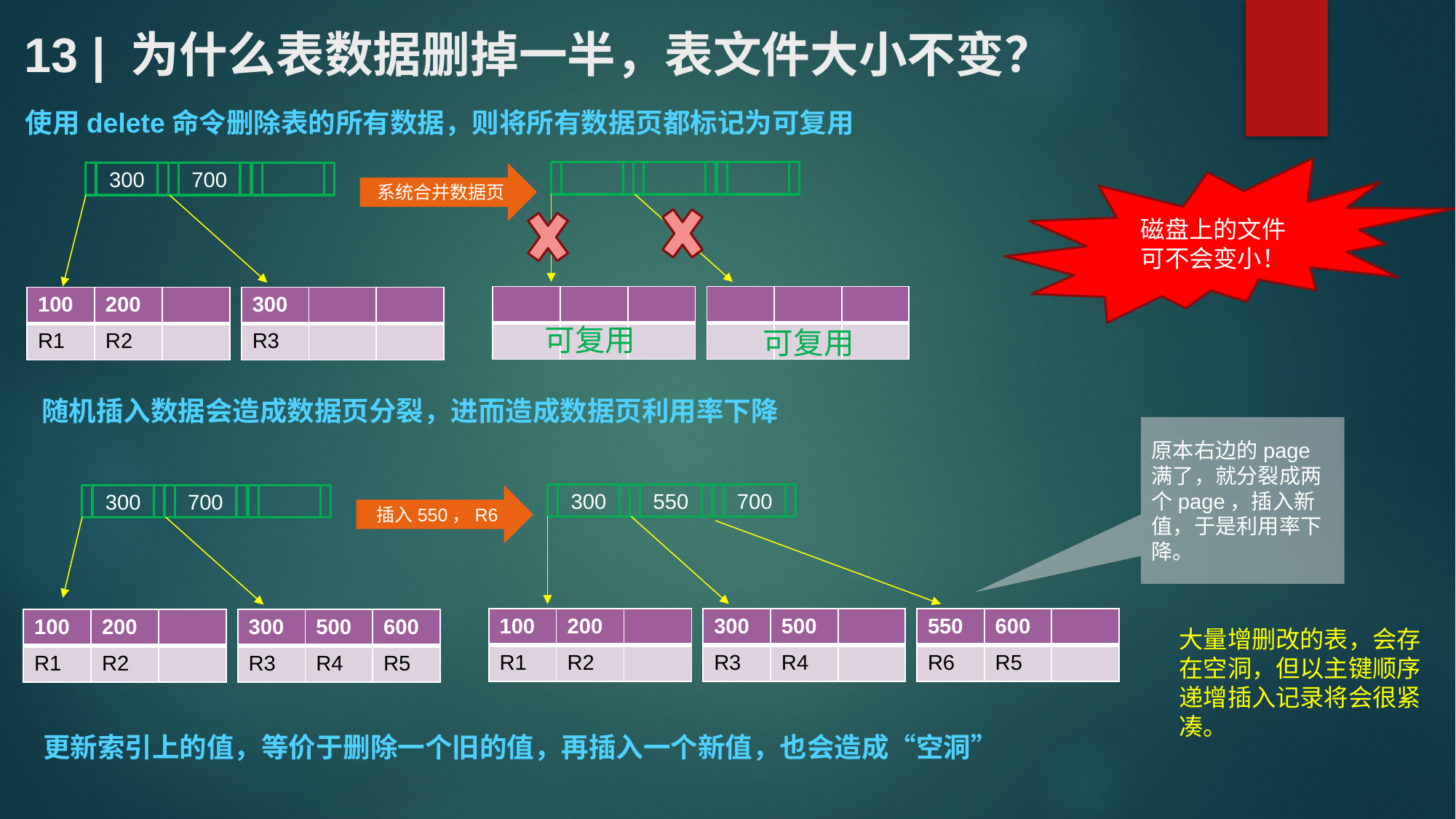

# 13 | 为什么表数据删掉一半，表文件大小不变？
使用delete命令删除表的所有数据，则将所有数据页都标记为可复用
磁盘上的文件
可不会变小！

300
700

系统合并数据页

|  |  |  |
| --- | --- | --- |
|  |  |  |
|  |  |  |
| --- | --- | --- |
|  |  |  |
| 300 |  |  |
| --- | --- | --- |
| R3 |  |  |
| 100 | 200 |  |
| --- | --- | --- |
| R1 | R2 |  |
可复用
可复用
随机插入数据会造成数据页分裂，进而造成数据页利用率下降
原本右边的page满了，就分裂成两个page，插入新值，于是利用率下降。
300
550
700
300
700

插入550，R6
| 300 | 500 |  |
| --- | --- | --- |
| R3 | R4 |  |
| 550 | 600 |  |
| --- | --- | --- |
| R6 | R5 |  |
| 100 | 200 |  |
| --- | --- | --- |
| R1 | R2 |  |
| 300 | 500 | 600 |
| --- | --- | --- |
| R3 | R4 | R5 |
| 100 | 200 |  |
| --- | --- | --- |
| R1 | R2 |  |
大量增删改的表，会存在空洞，但以主键顺序递增插入记录将会很紧凑。
更新索引上的值，等价于删除一个旧的值，再插入一个新值，也会造成“空洞”